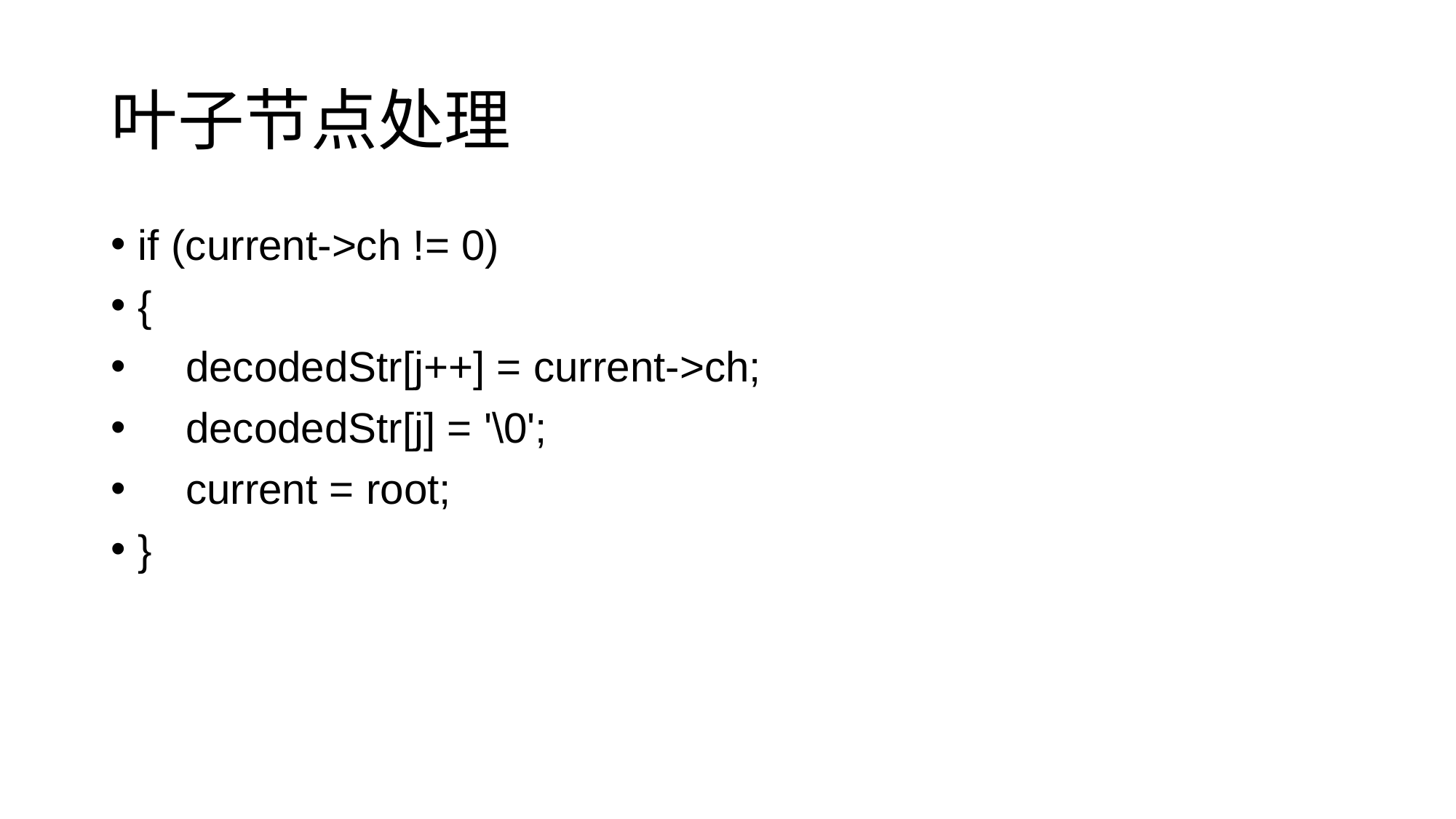

# 叶子节点处理
if (current->ch != 0)
{
    decodedStr[j++] = current->ch;
    decodedStr[j] = '\0';
    current = root;
}